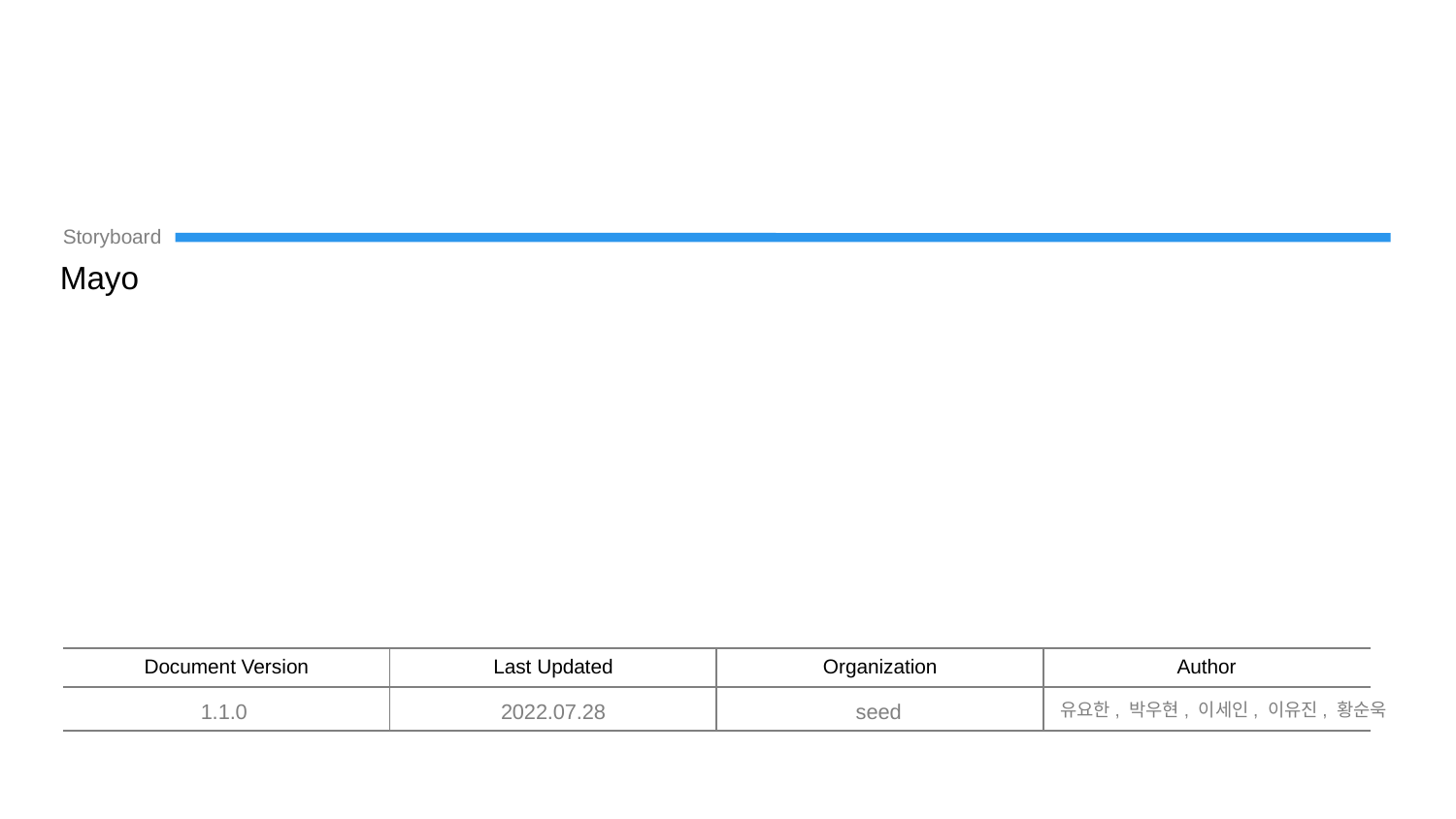

# Mayo
1.1.0
2022.07.28
seed
유요한, 박우현, 이세인, 이유진, 황순욱